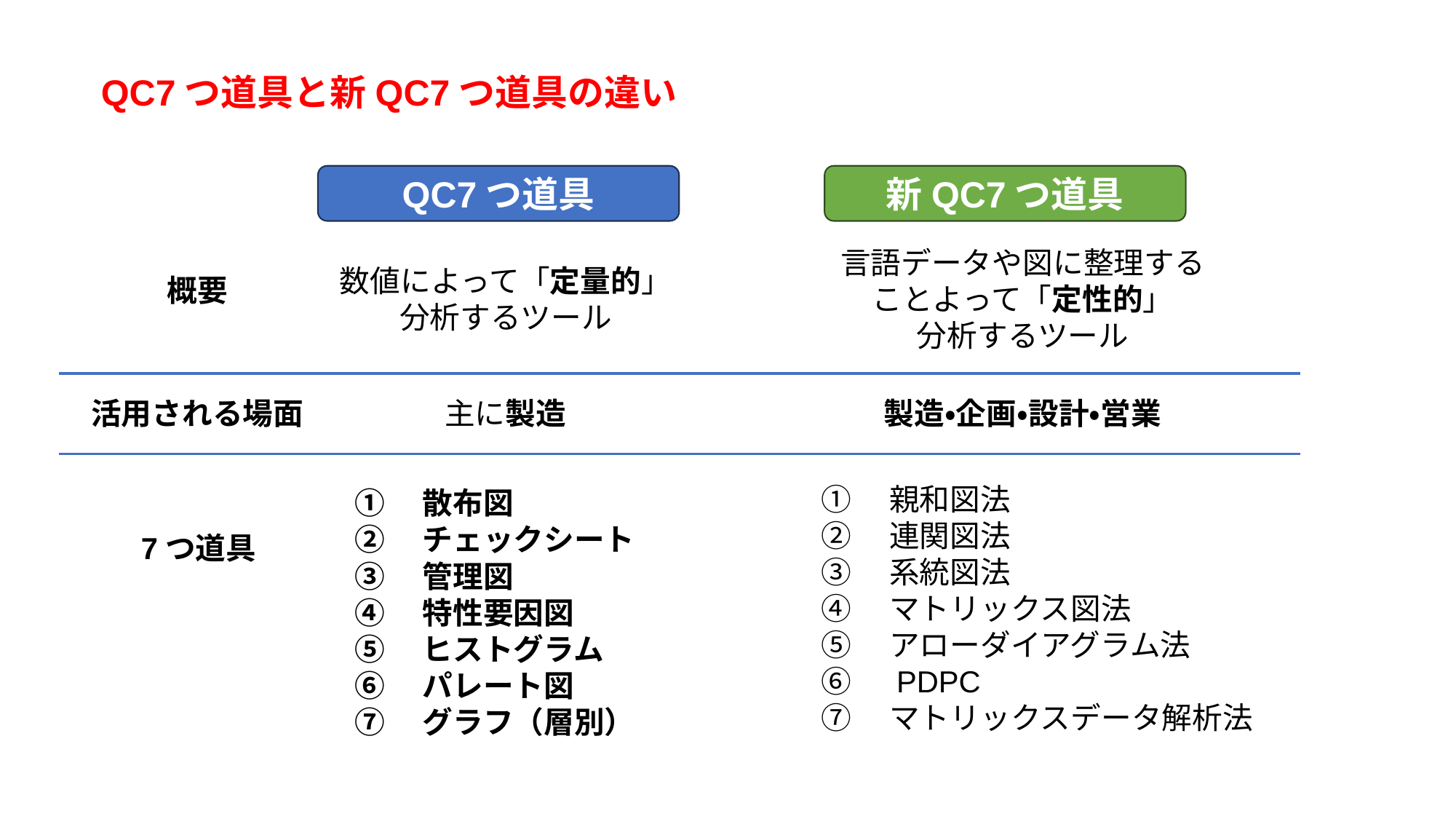

QC7つ道具と新QC7つ道具の違い
QC7つ道具
新QC7つ道具
言語データや図に整理する
ことよって「定性的」
分析するツール
数値によって「定量的」
分析するツール
概要
活用される場面
主に製造
製造・企画・設計・営業
①　親和図法
②　連関図法
③　系統図法
④　マトリックス図法
⑤　アローダイアグラム法
⑥　PDPC
⑦　マトリックスデータ解析法
①　散布図
②　チェックシート
③　管理図
④　特性要因図
⑤　ヒストグラム
⑥　パレート図
⑦　グラフ（層別）
7つ道具